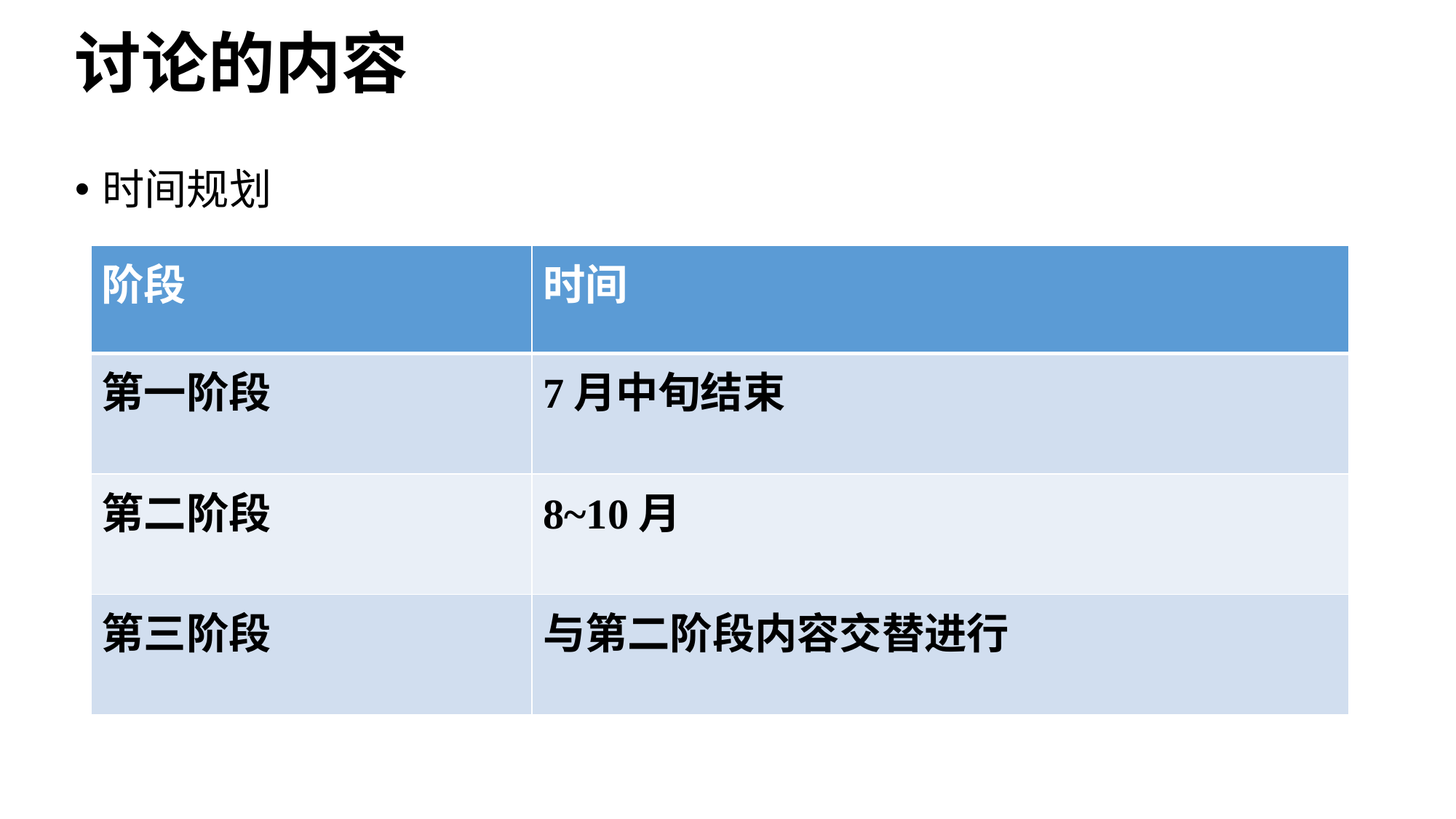

# 讨论的内容
时间规划

| 阶段 | 时间 |
| --- | --- |
| 第一阶段 | 7月中旬结束 |
| 第二阶段 | 8~10月 |
| 第三阶段 | 与第二阶段内容交替进行 |